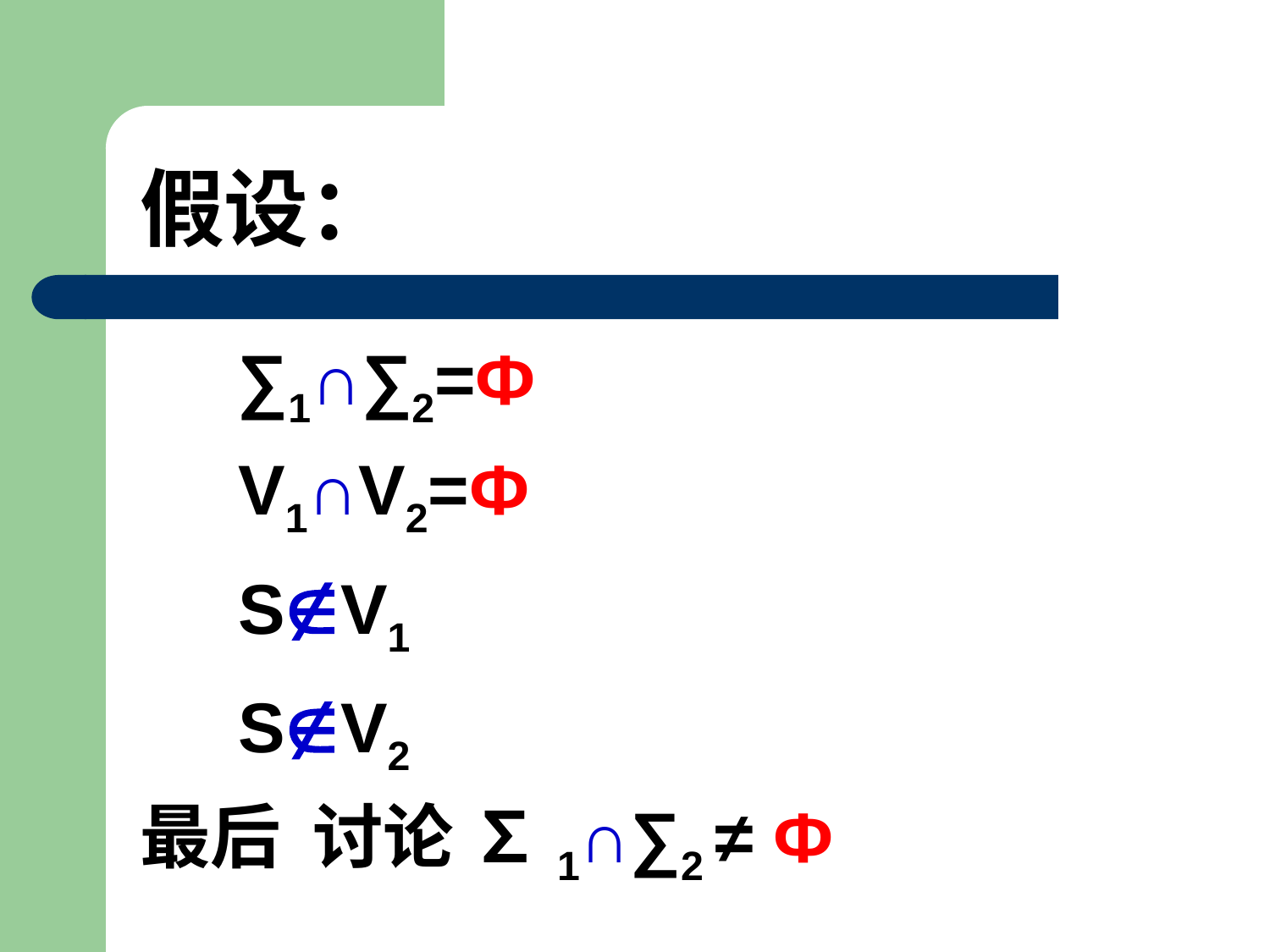

# 假设：
     ∑1∩∑2=Ф
     V1∩V2=Ф
     S∉V1
     S∉V2
最后  讨论 ∑1∩∑2 ≠ Ф